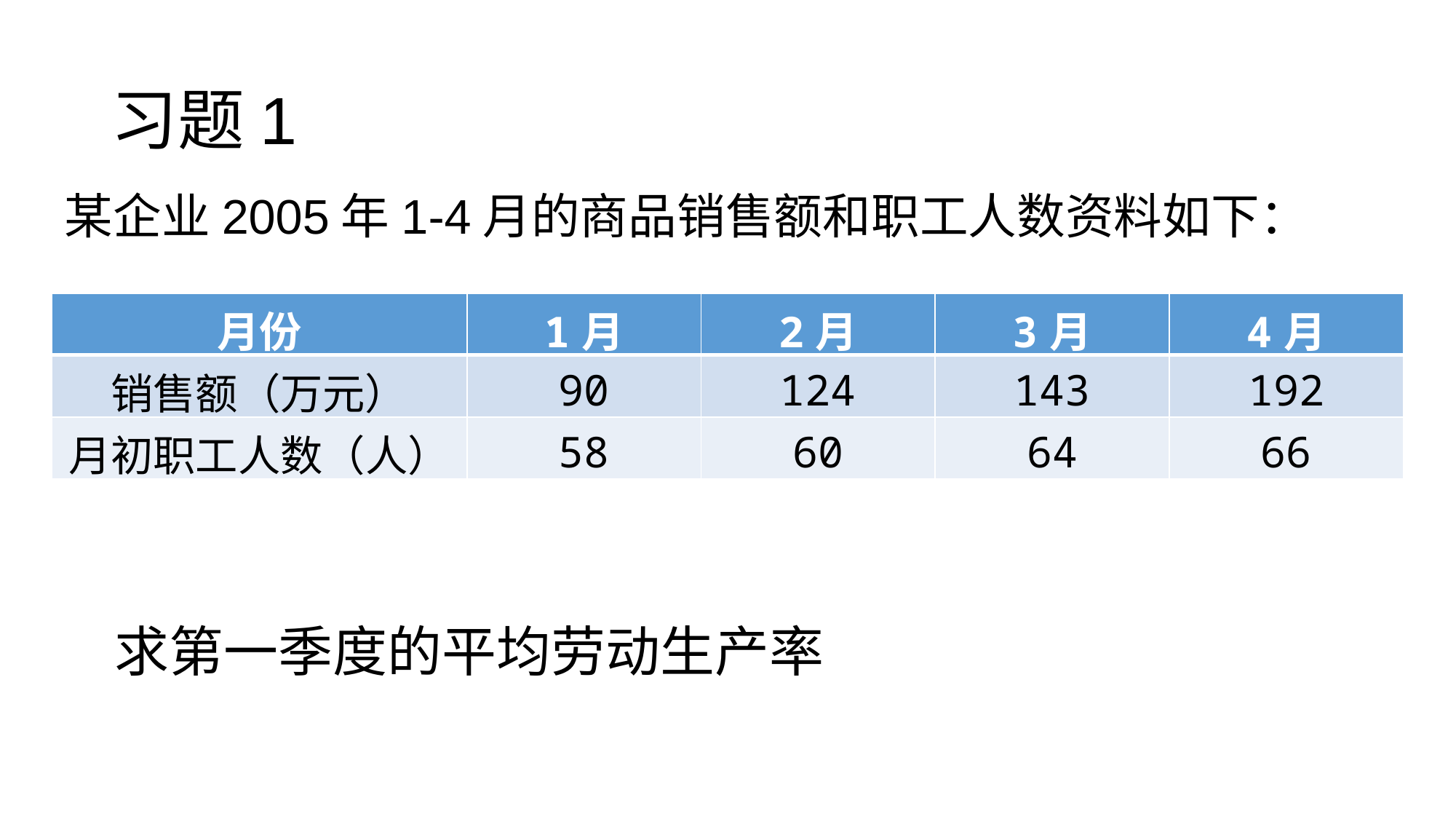

# 习题1
某企业2005年1-4月的商品销售额和职工人数资料如下：
| 月份 | 1月 | 2月 | 3月 | 4月 |
| --- | --- | --- | --- | --- |
| 销售额（万元） | 90 | 124 | 143 | 192 |
| 月初职工人数（人） | 58 | 60 | 64 | 66 |
求第一季度的平均劳动生产率